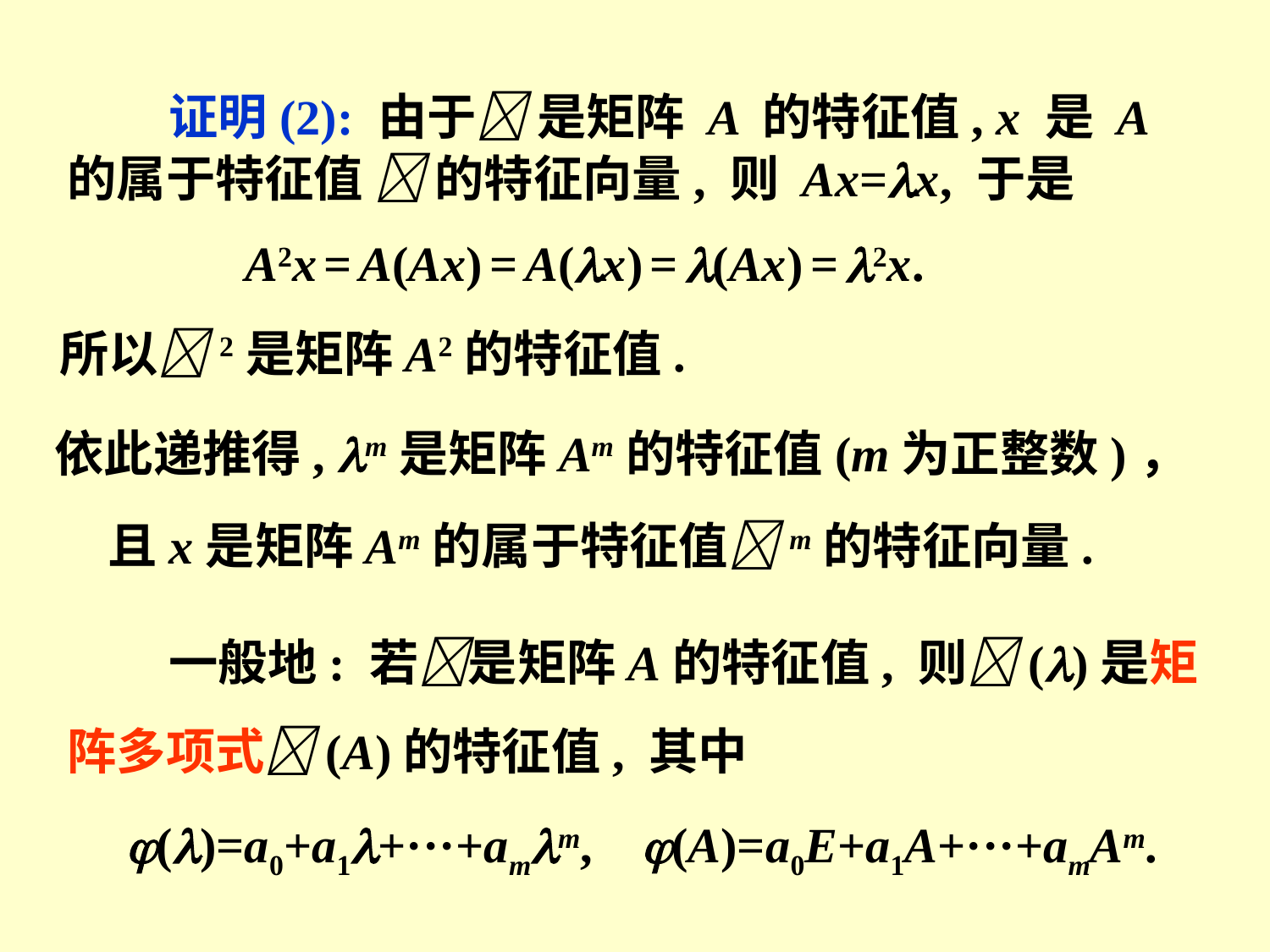

证明(2): 由于λ 是矩阵 A 的特征值, x 是 A 的属于特征值 λ 的特征向量, 则 Ax=λx, 于是
A2x = A(Ax) = A(λx) = λ(Ax) = λ2x.
所以λ2是矩阵A2的特征值.
依此递推得, λm是矩阵Am的特征值(m为正整数)，
且x是矩阵Am的属于特征值λm的特征向量.
        一般地: 若λ是矩阵A的特征值, 则ϕ(λ)是矩阵多项式ϕ(A)的特征值, 其中
ϕ(λ)=a0+a1λ+···+amλm,    ϕ(A)=a0E+a1A+···+amAm.